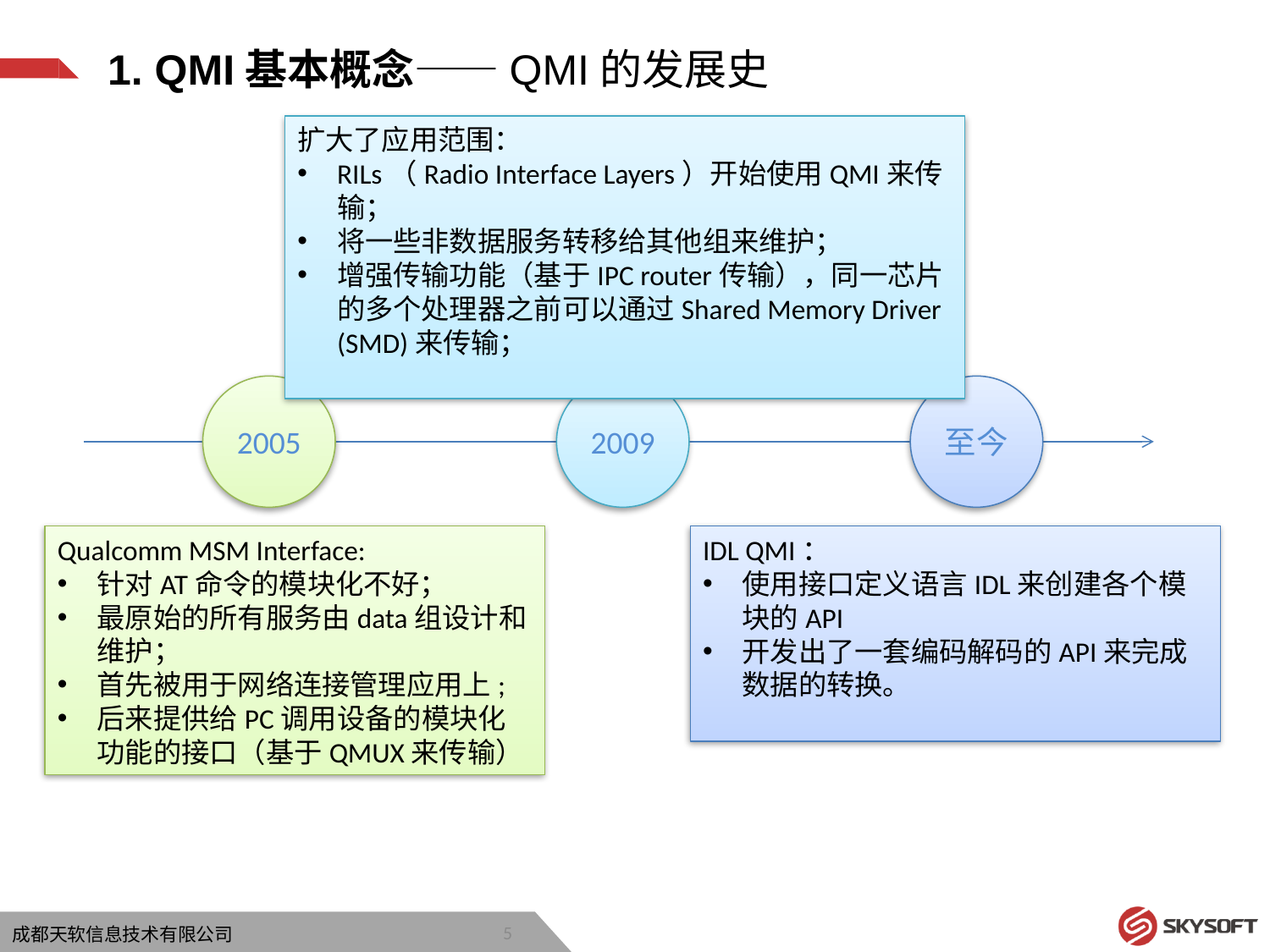

1. QMI基本概念——QMI的发展史
扩大了应用范围：
RILs（Radio Interface Layers）开始使用QMI来传输；
将一些非数据服务转移给其他组来维护；
增强传输功能（基于IPC router传输），同一芯片的多个处理器之前可以通过Shared Memory Driver (SMD)来传输；

2005
2009
至今
Qualcomm MSM Interface:
针对AT命令的模块化不好；
最原始的所有服务由data组设计和维护；
首先被用于网络连接管理应用上;
后来提供给PC调用设备的模块化功能的接口（基于QMUX来传输）
IDL QMI：
使用接口定义语言IDL来创建各个模块的API
开发出了一套编码解码的API来完成数据的转换。

5